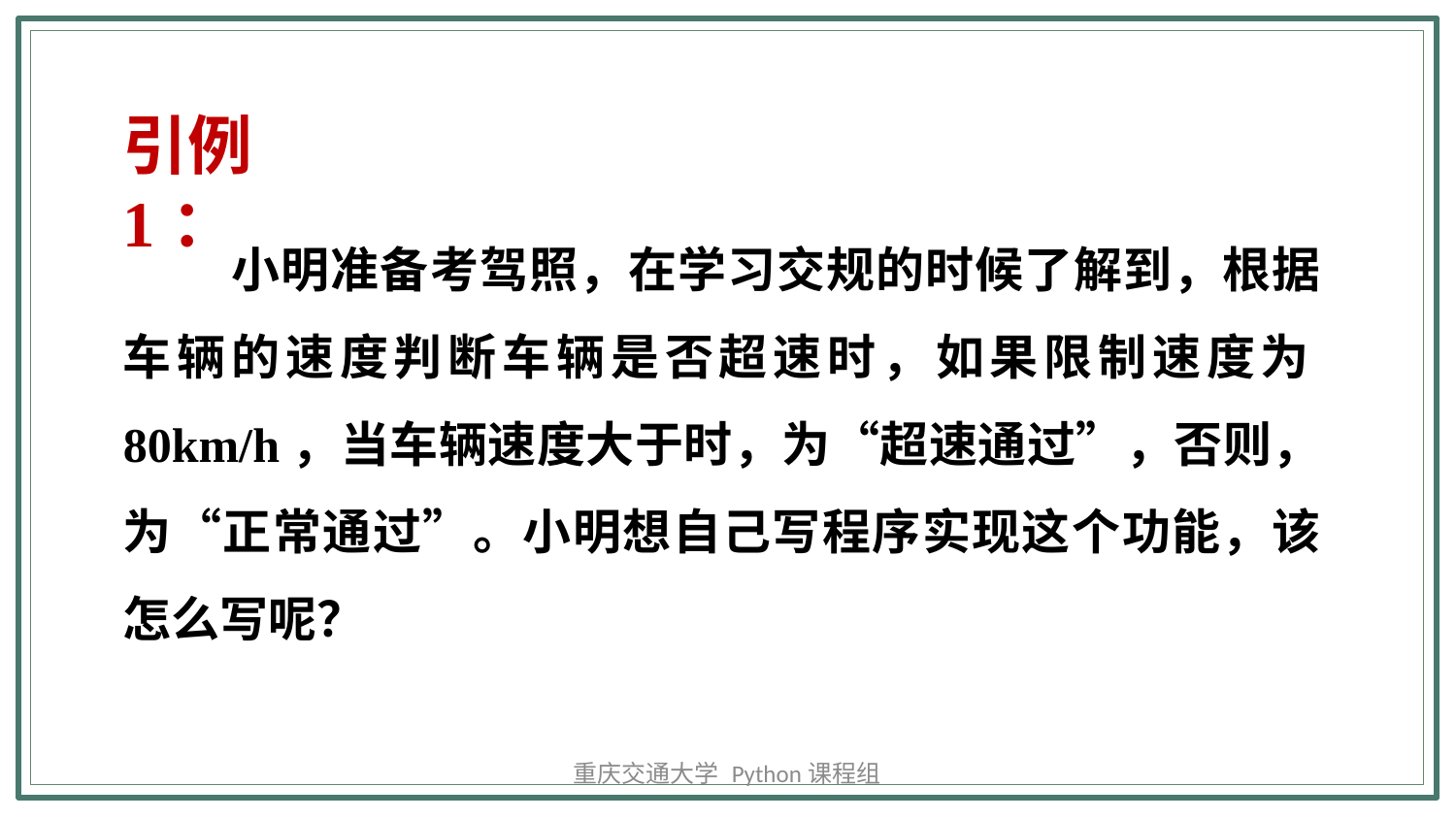

引例1：
        小明准备考驾照，在学习交规的时候了解到，根据车辆的速度判断车辆是否超速时，如果限制速度为80km/h，当车辆速度大于时，为“超速通过”，否则，为“正常通过”。小明想自己写程序实现这个功能，该怎么写呢？
重庆交通大学 Python课程组